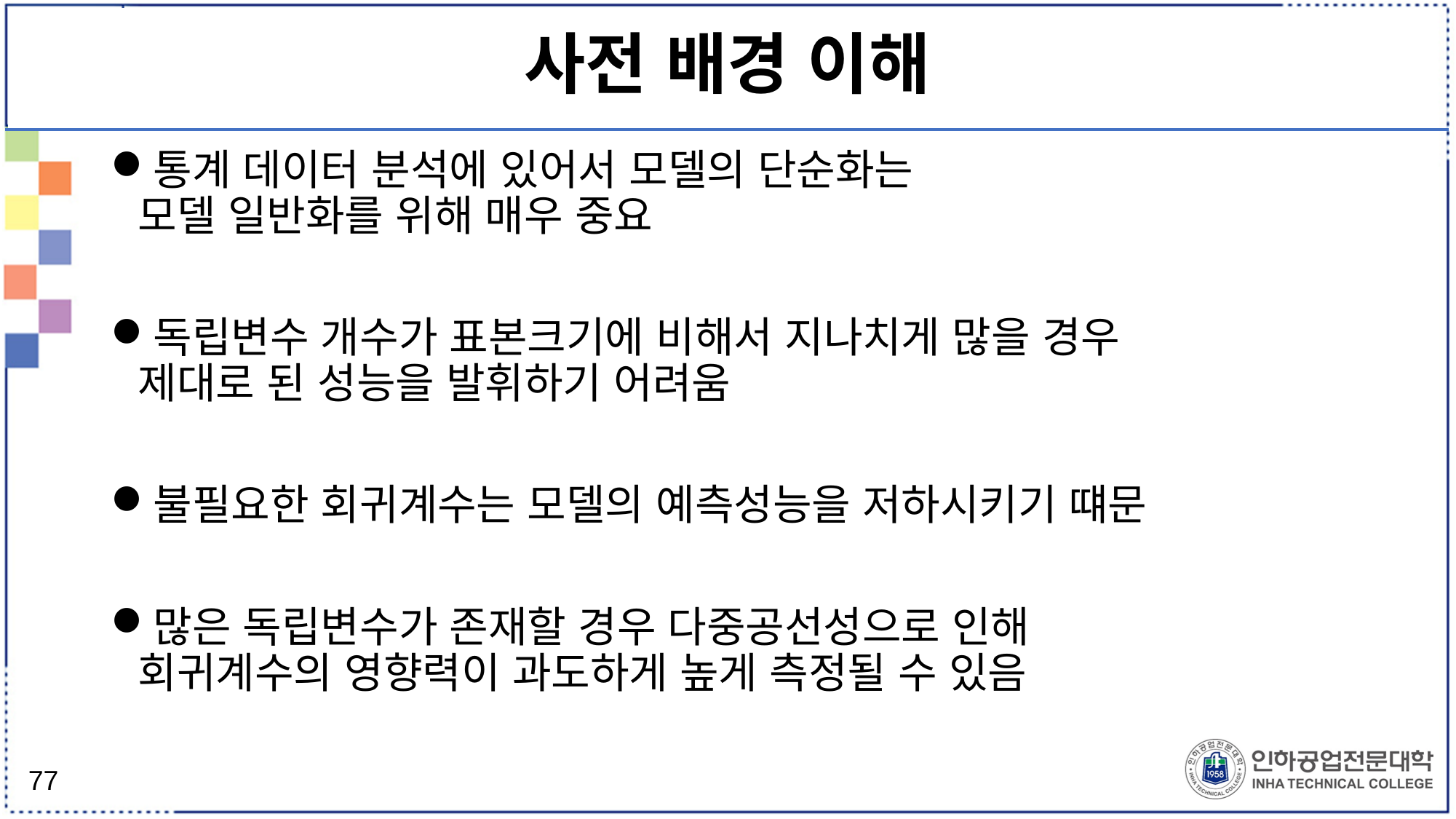

# 사전 배경 이해
통계 데이터 분석에 있어서 모델의 단순화는
모델 일반화를 위해 매우 중요

독립변수 개수가 표본크기에 비해서 지나치게 많을 경우
제대로 된 성능을 발휘하기 어려움

불필요한 회귀계수는 모델의 예측성능을 저하시키기 떄문

많은 독립변수가 존재할 경우 다중공선성으로 인해
회귀계수의 영향력이 과도하게 높게 측정될 수 있음
77